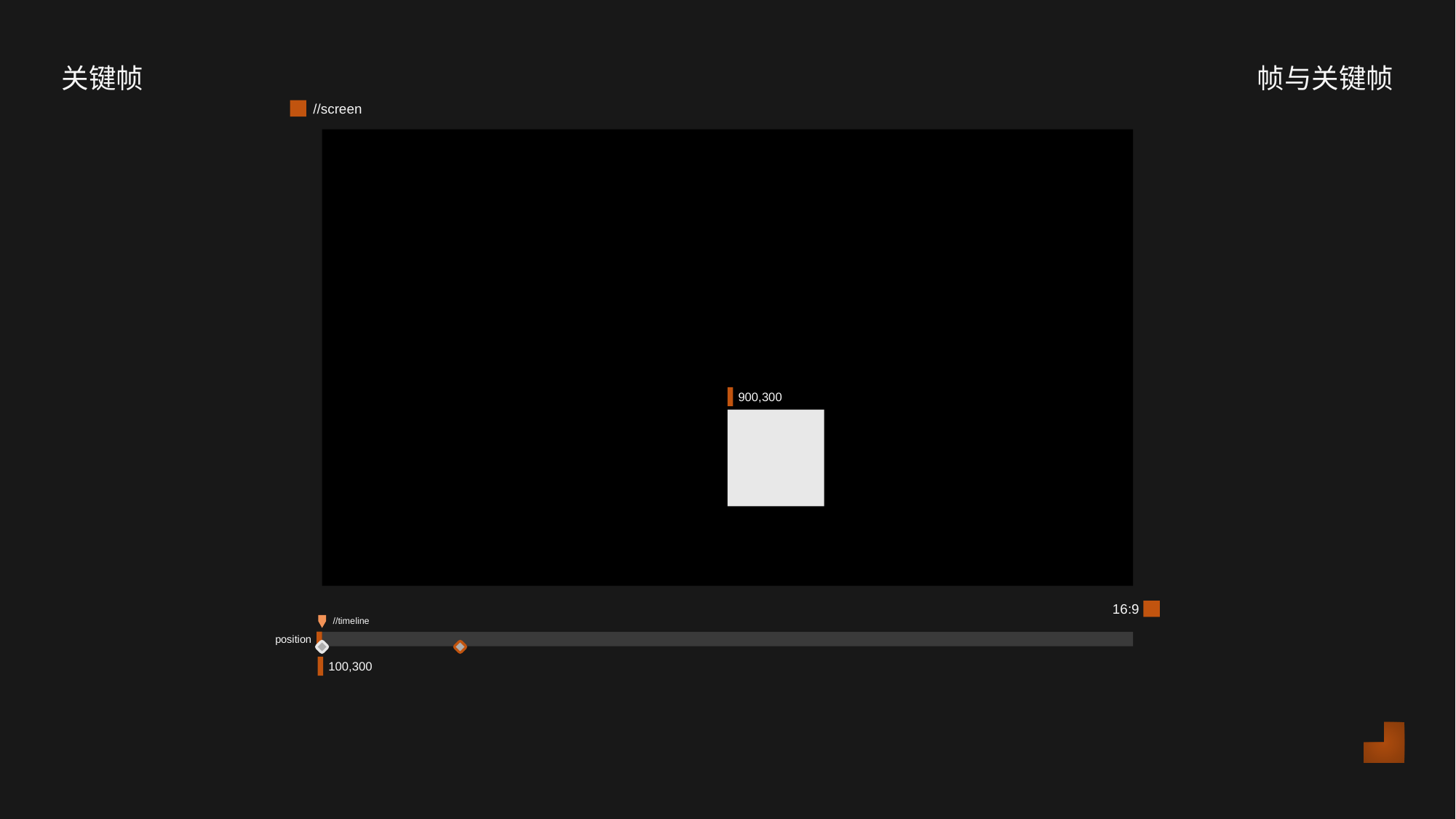

关键帧
帧与关键帧
//screen

900,300

16:9

//timeline

  position

100,300